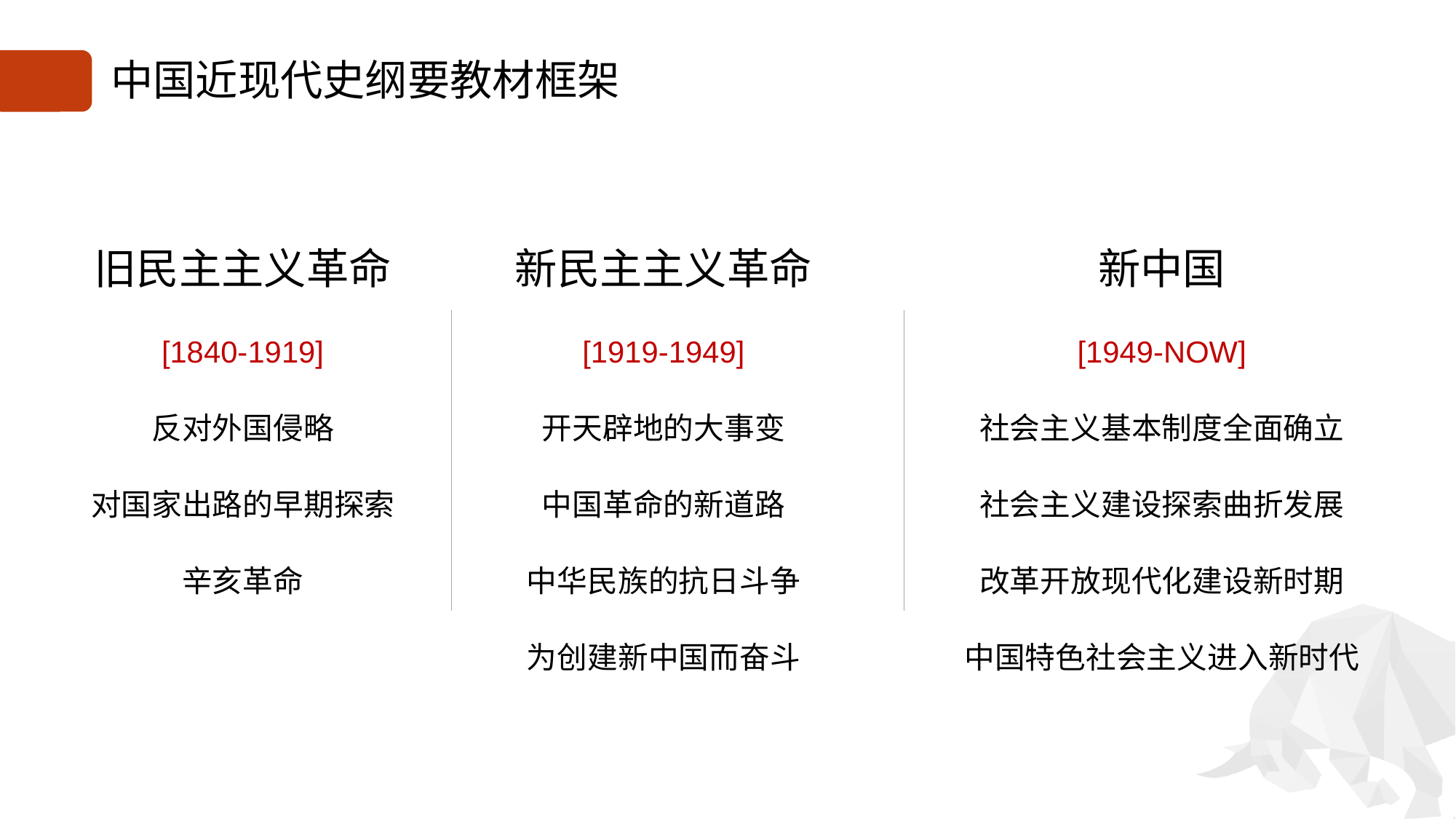

# 中国近现代史纲要教材框架
旧民主主义革命
[1840-1919]
反对外国侵略
对国家出路的早期探索
辛亥革命
新民主主义革命
[1919-1949]
开天辟地的大事变
中国革命的新道路
中华民族的抗日斗争
为创建新中国而奋斗
新中国
[1949-NOW]
社会主义基本制度全面确立
社会主义建设探索曲折发展
改革开放现代化建设新时期
中国特色社会主义进入新时代